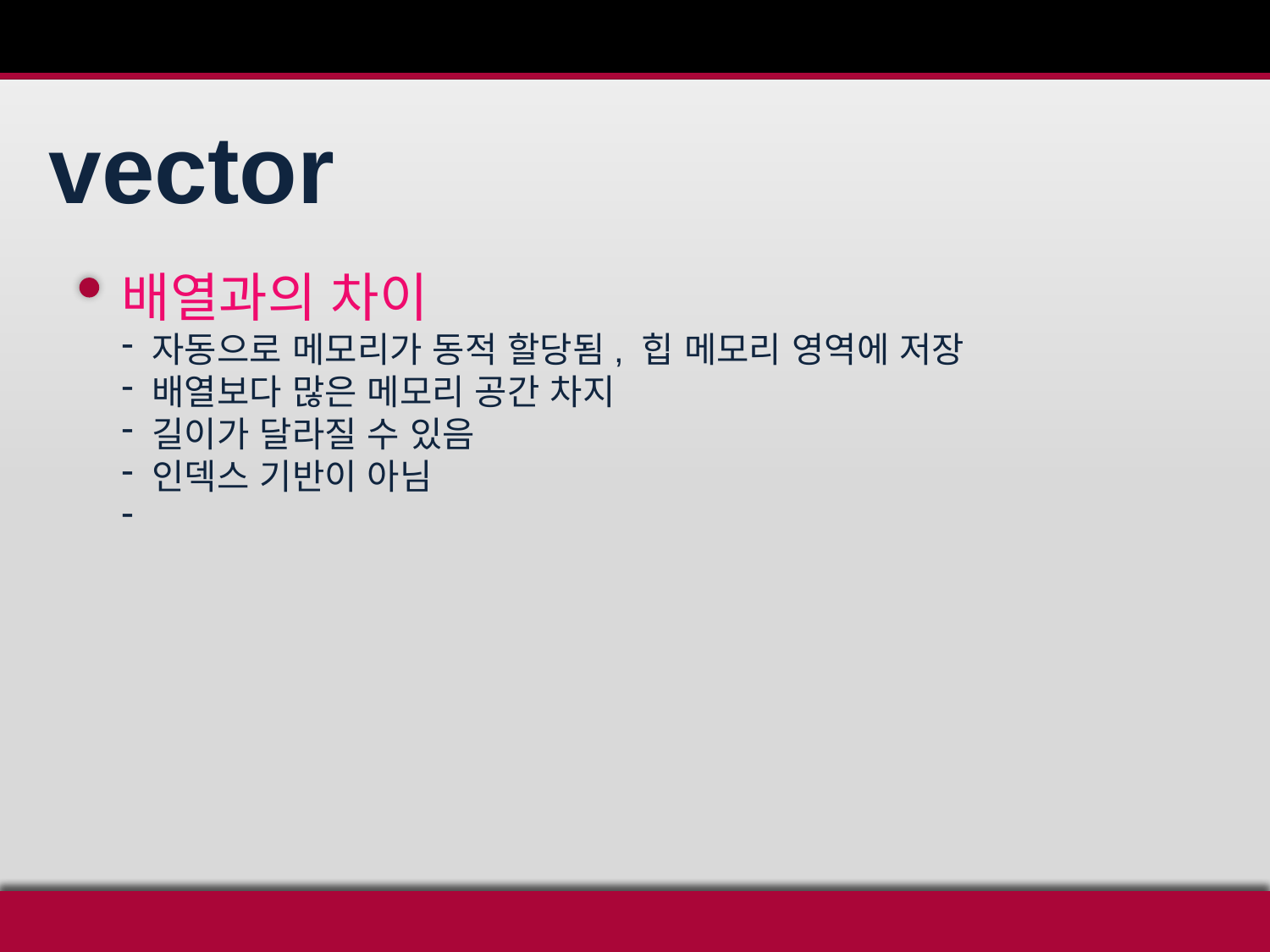

vector
배열과의 차이
 자동으로 메모리가 동적 할당됨, 힙 메모리 영역에 저장
 배열보다 많은 메모리 공간 차지
 길이가 달라질 수 있음
 인덱스 기반이 아님